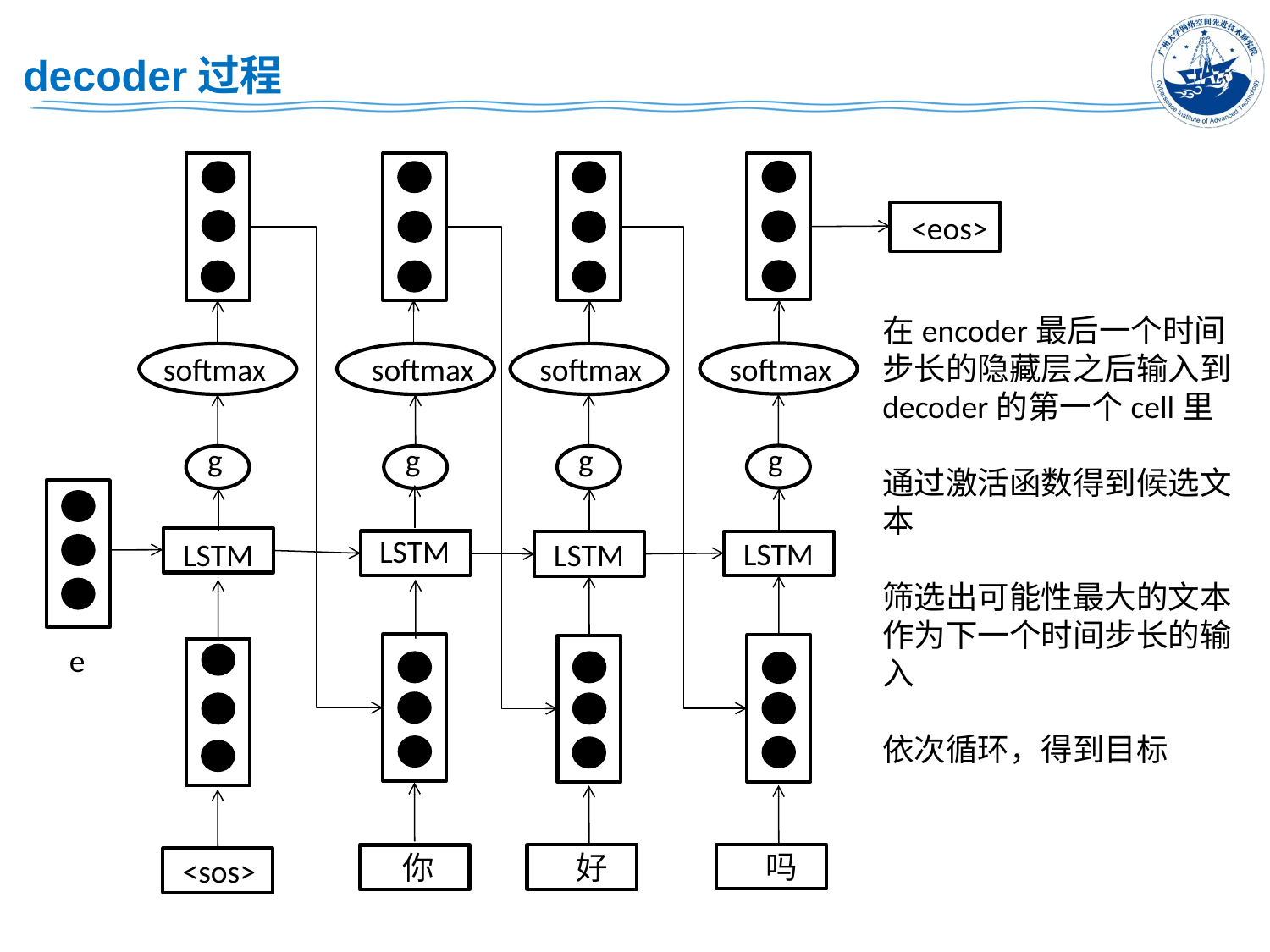

# decoder过程

 LSTM

<eos>

在encoder最后一个时间步长的隐藏层之后输入到
decoder的第一个cell里

通过激活函数得到候选文本

筛选出可能性最大的文本作为下一个时间步长的输入

依次循环，得到目标
softmax
softmax
softmax
softmax

g
g
g
g

 LSTM
 LSTM

 LSTM
 LSTM

e

   吗
   你
   好

 <sos>